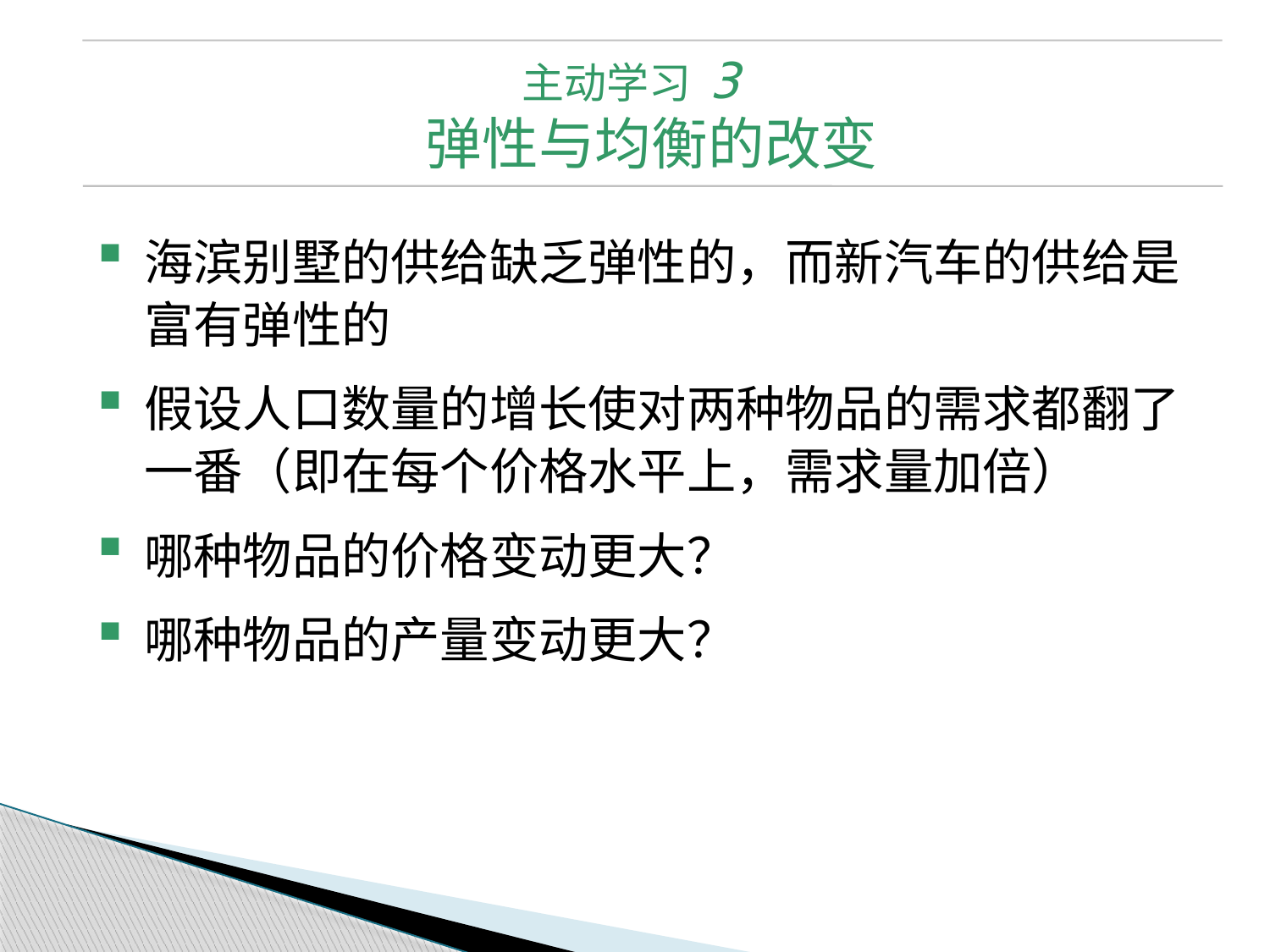

主动学习 3
弹性与均衡的改变
海滨别墅的供给缺乏弹性的，而新汽车的供给是富有弹性的
假设人口数量的增长使对两种物品的需求都翻了一番（即在每个价格水平上，需求量加倍）
哪种物品的价格变动更大？
哪种物品的产量变动更大？